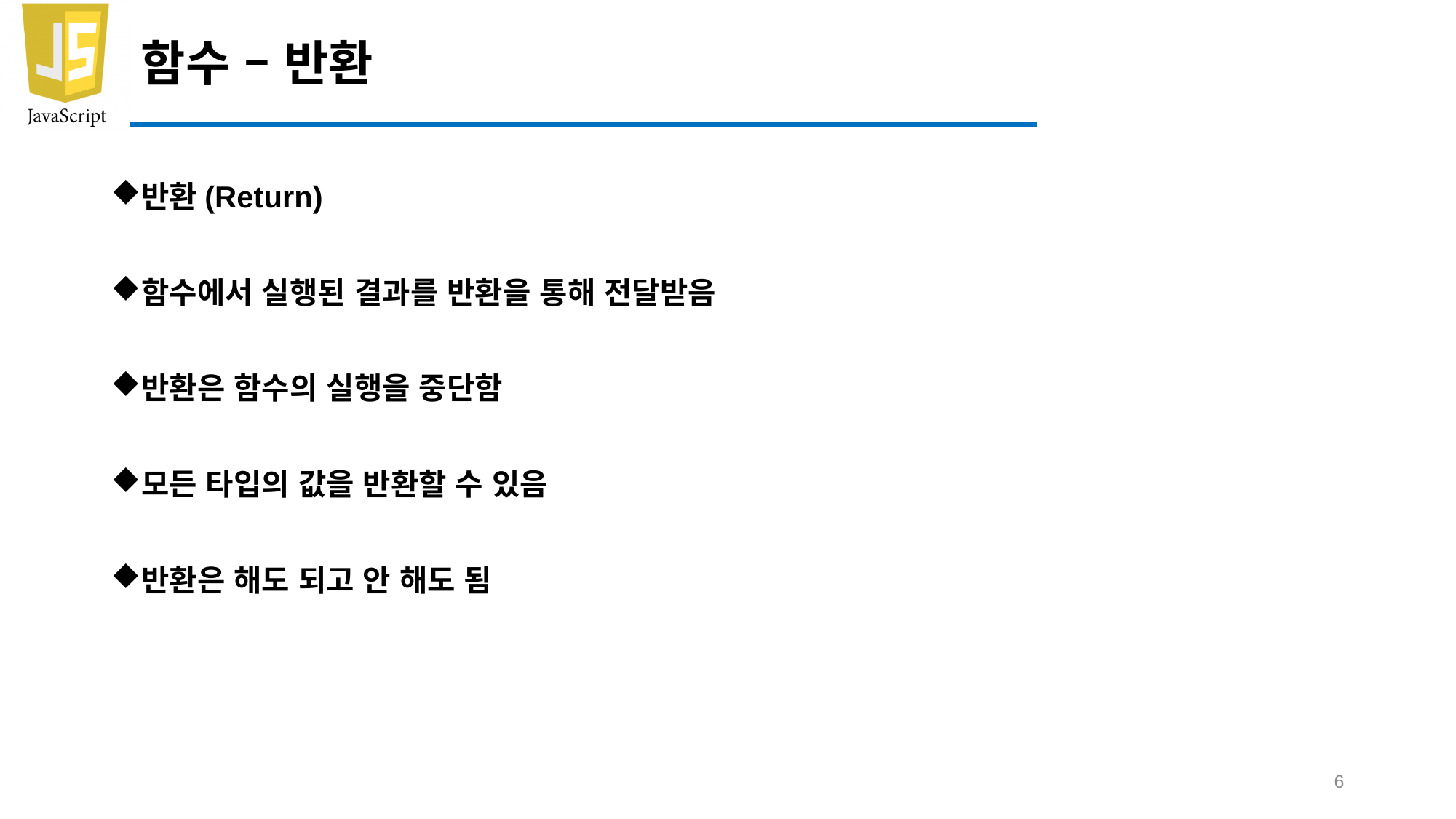

# 함수 – 반환
반환(Return)

함수에서 실행된 결과를 반환을 통해 전달받음

반환은 함수의 실행을 중단함

모든 타입의 값을 반환할 수 있음

반환은 해도 되고 안 해도 됨
6